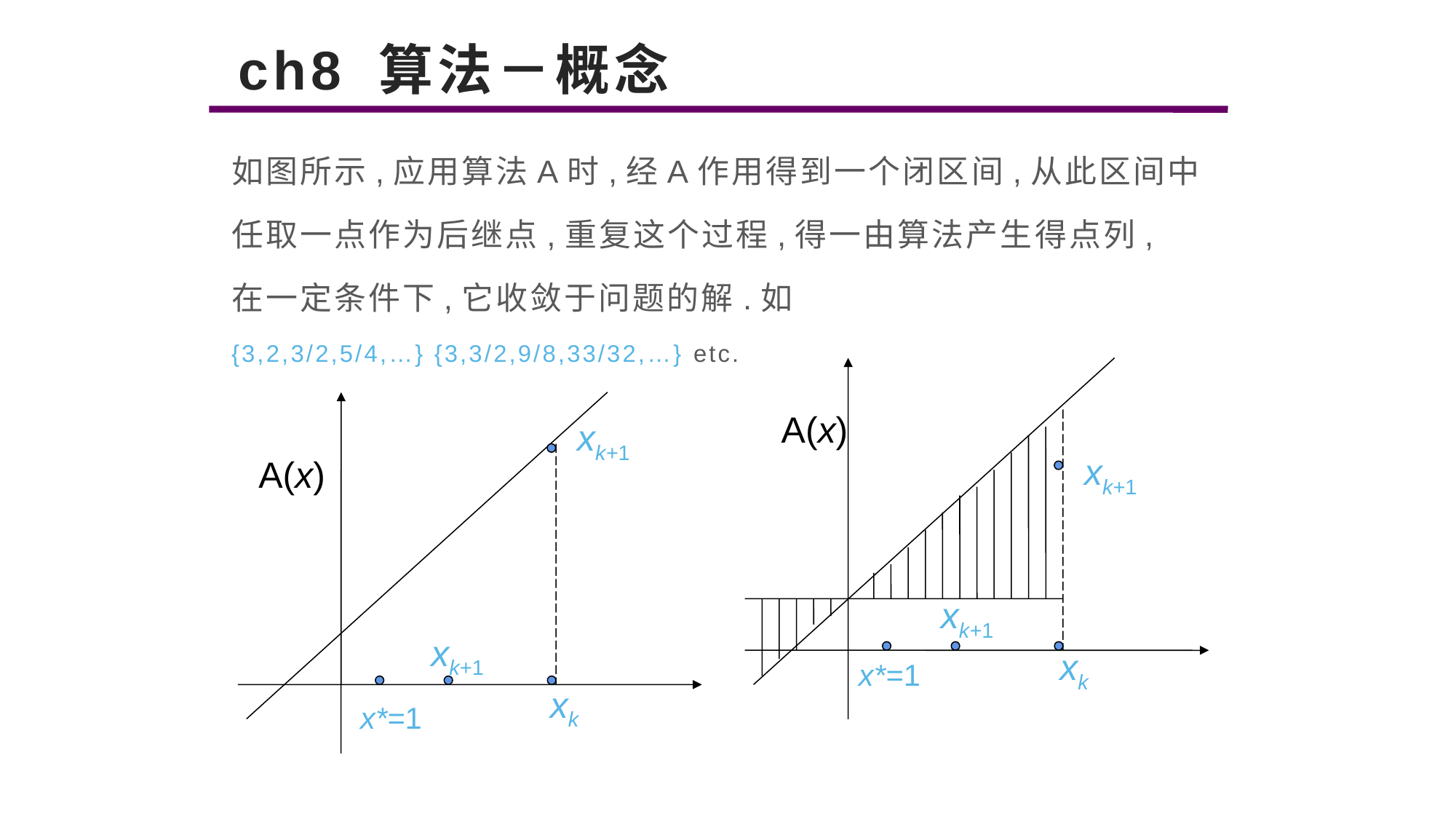

# ch8 算法－概念

如图所示,应用算法A时,经A作用得到一个闭区间,从此区间中
任取一点作为后继点,重复这个过程,得一由算法产生得点列,
在一定条件下,它收敛于问题的解.如
{3,2,3/2,5/4,…} {3,3/2,9/8,33/32,…} etc.

xk+1

xk+1

xk

x*=1
A(x)

xk+1
xk+1
xk
x*=1
A(x)